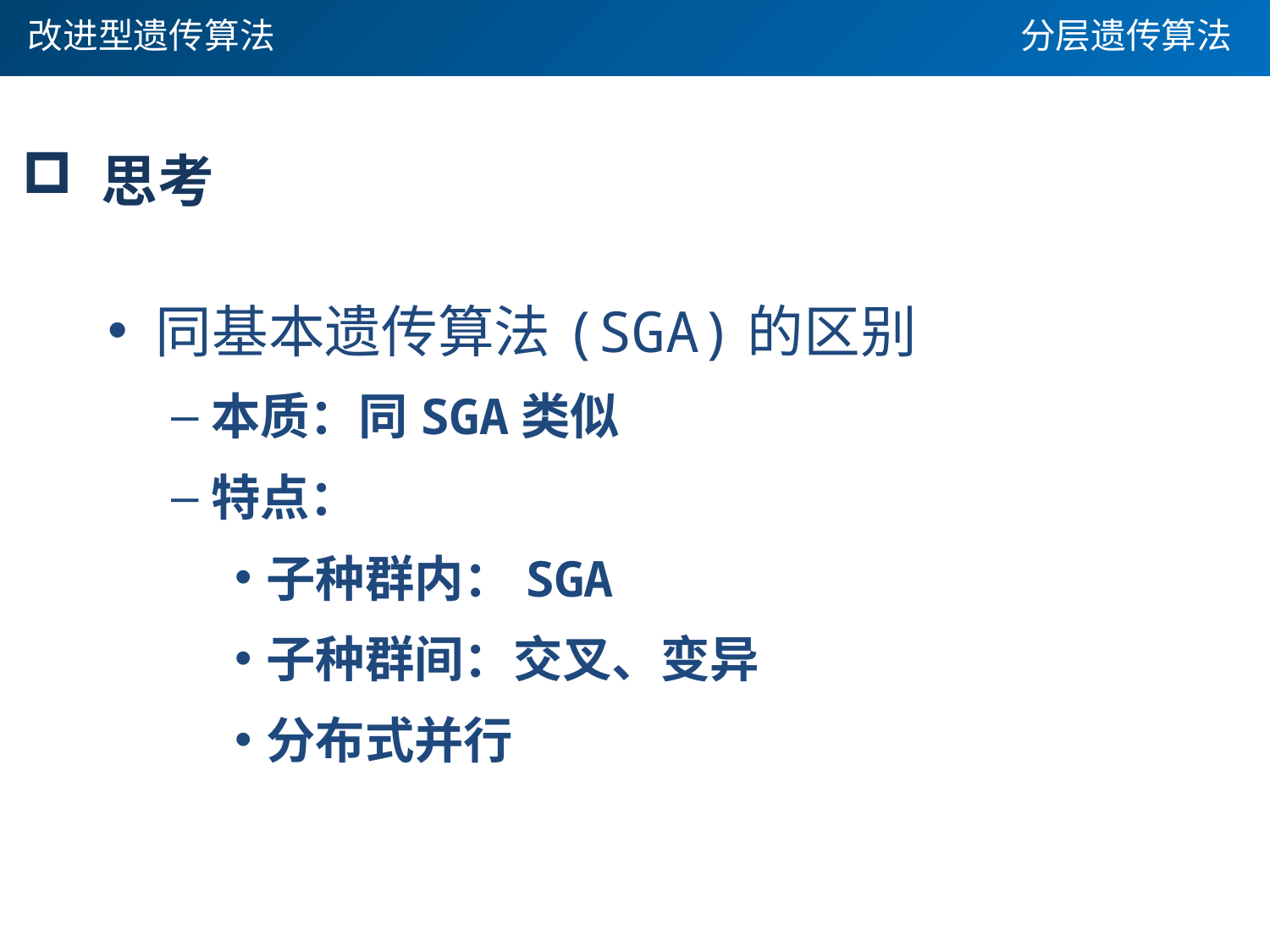

改进型遗传算法
分层遗传算法
 思考
同基本遗传算法(SGA)的区别
本质：同SGA类似
特点：
子种群内：SGA
子种群间：交叉、变异
分布式并行
63